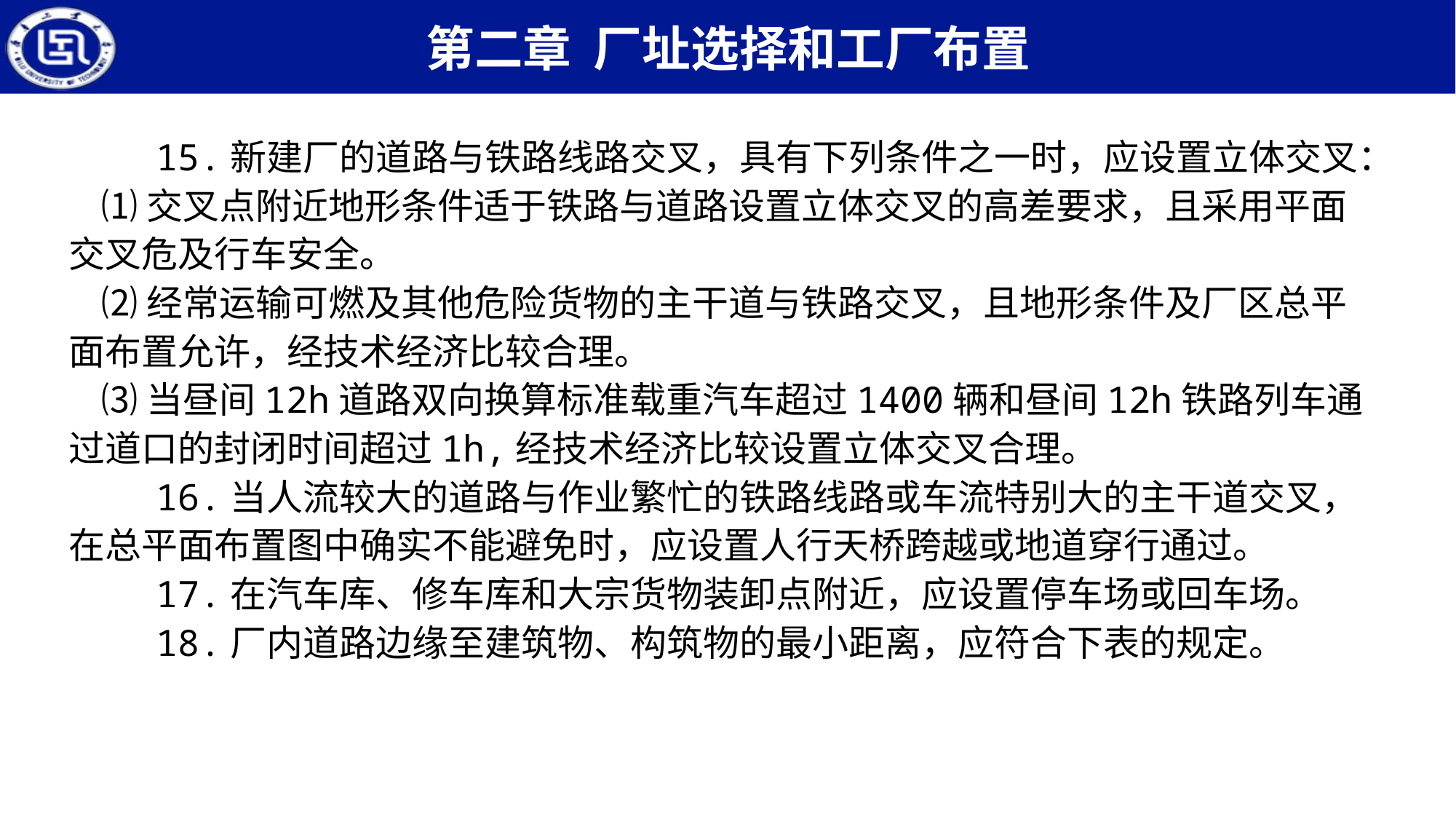

15.新建厂的道路与铁路线路交叉，具有下列条件之一时，应设置立体交叉：
    ⑴交叉点附近地形条件适于铁路与道路设置立体交叉的高差要求，且采用平面交叉危及行车安全。
    ⑵经常运输可燃及其他危险货物的主干道与铁路交叉，且地形条件及厂区总平面布置允许，经技术经济比较合理。
    ⑶当昼间12h道路双向换算标准载重汽车超过1400辆和昼间12h铁路列车通过道口的封闭时间超过1h,经技术经济比较设置立体交叉合理。
    16.当人流较大的道路与作业繁忙的铁路线路或车流特别大的主干道交叉，在总平面布置图中确实不能避免时，应设置人行天桥跨越或地道穿行通过。
    17.在汽车库、修车库和大宗货物装卸点附近，应设置停车场或回车场。
    18.厂内道路边缘至建筑物、构筑物的最小距离，应符合下表的规定。